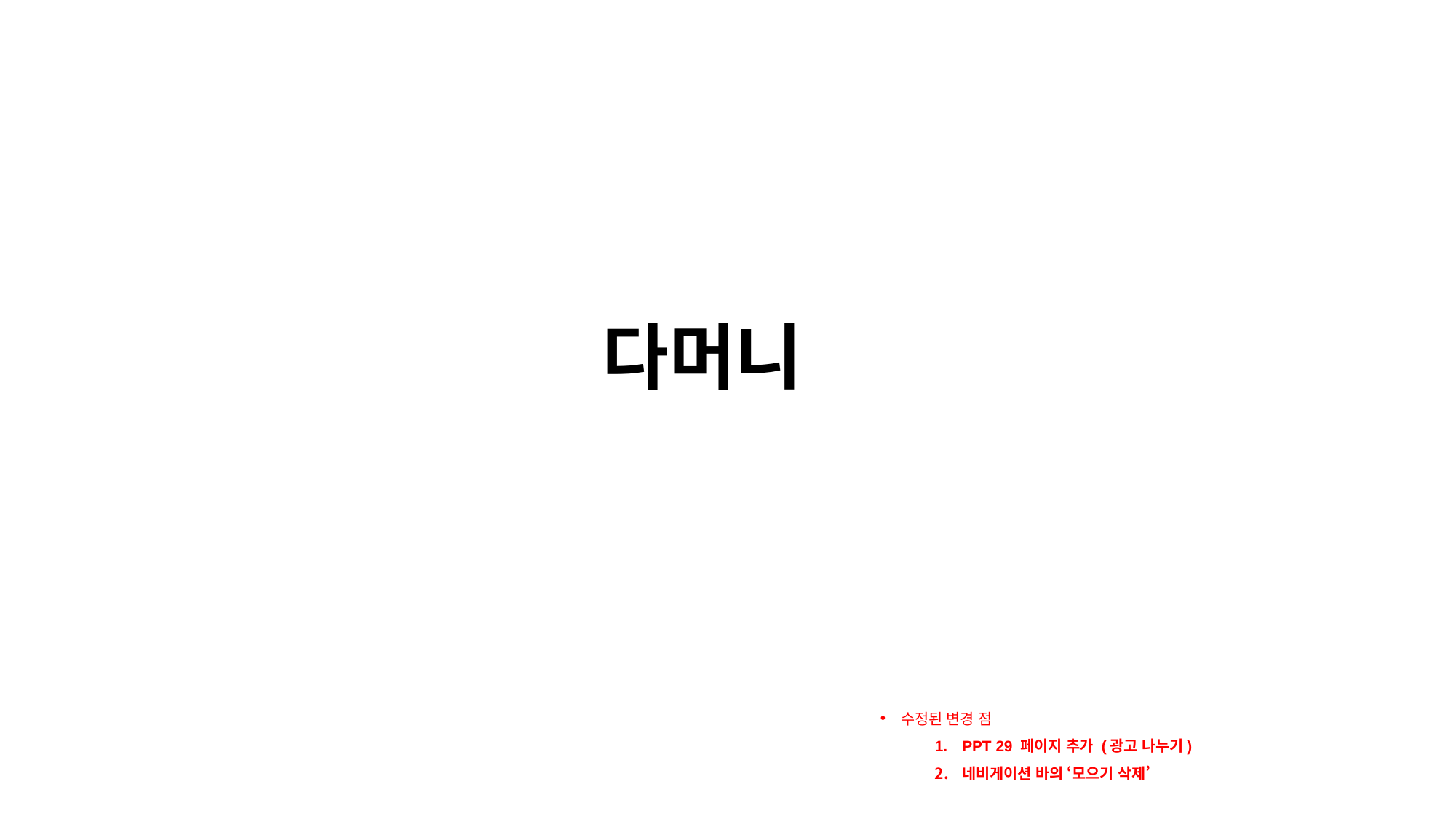

다머니
수정된 변경 점
PPT 29 페이지 추가 (광고 나누기)
네비게이션 바의 ‘모으기 삭제’